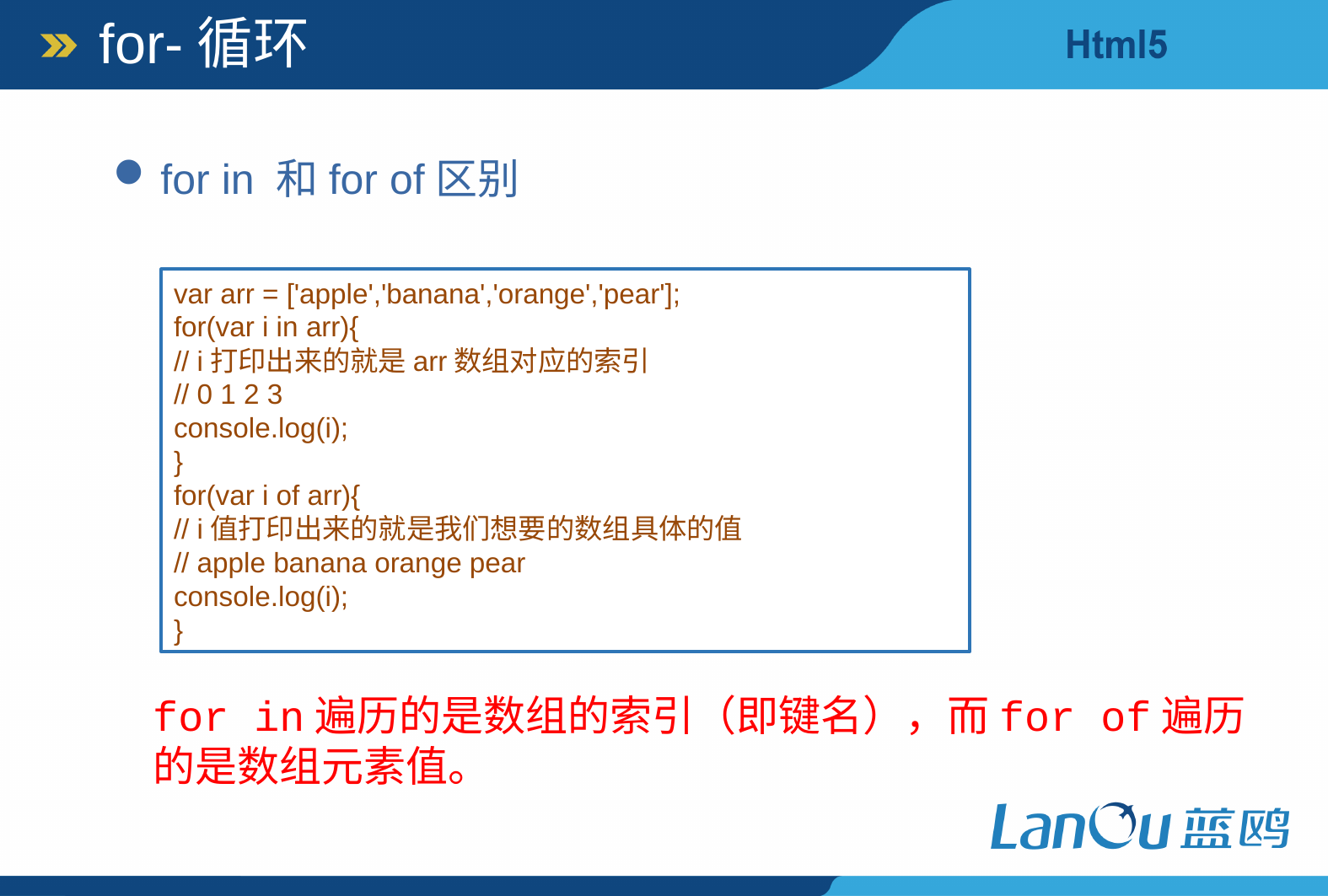

for-循环
for in 和for of区别
var arr = ['apple','banana','orange','pear'];
for(var i in arr){
// i打印出来的就是arr数组对应的索引
// 0 1 2 3
console.log(i);
}
for(var i of arr){
// i值打印出来的就是我们想要的数组具体的值
// apple banana orange pear
console.log(i);
}
for in遍历的是数组的索引（即键名），而for of遍历的是数组元素值。